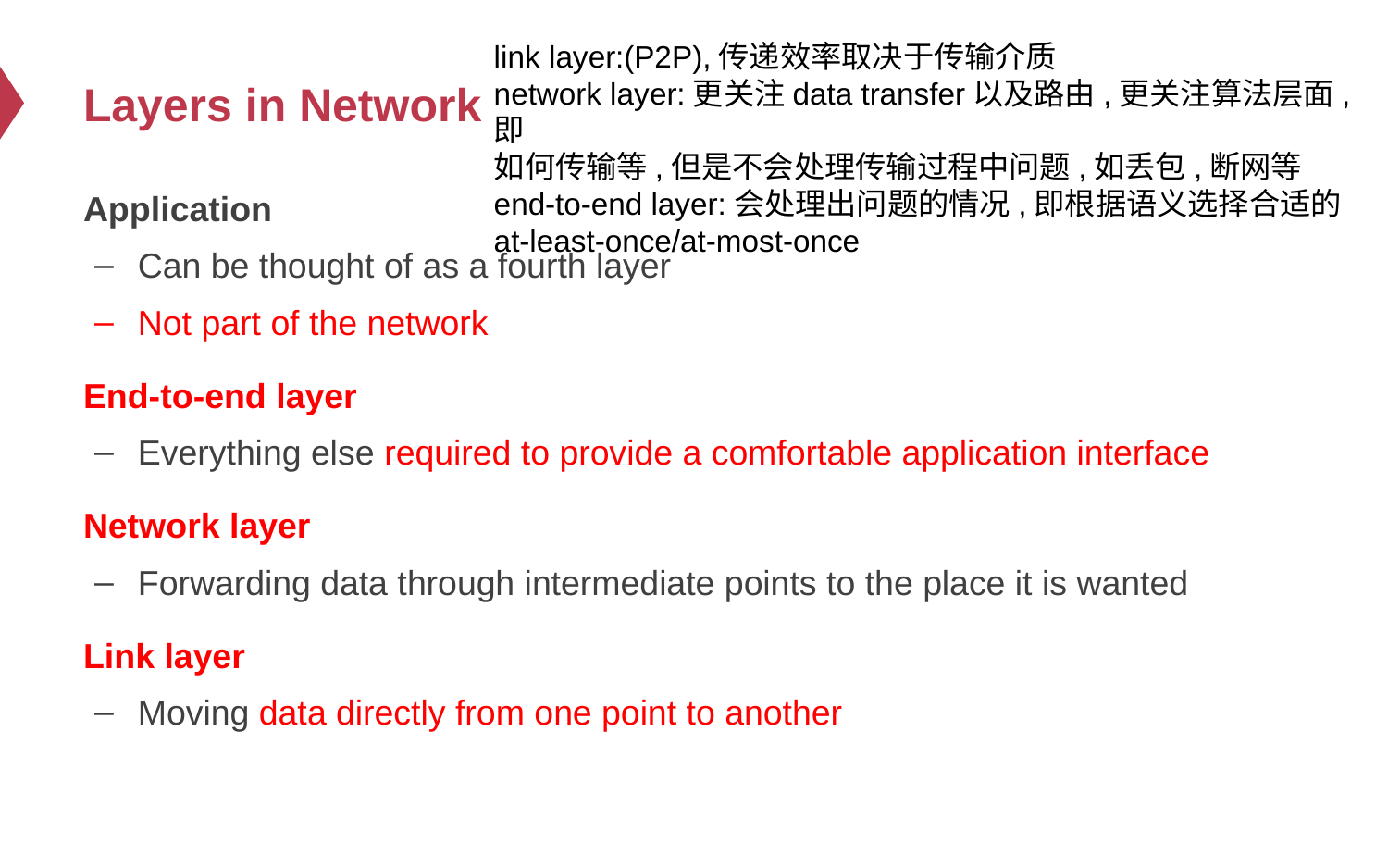

link layer:(P2P),传递效率取决于传输介质
network layer:更关注data transfer以及路由,更关注算法层面,即
如何传输等,但是不会处理传输过程中问题,如丢包,断网等
end-to-end layer:会处理出问题的情况,即根据语义选择合适的at-least-once/at-most-once
# Layers in Network
Application
Can be thought of as a fourth layer
Not part of the network
End-to-end layer
Everything else required to provide a comfortable application interface
Network layer
Forwarding data through intermediate points to the place it is wanted
Link layer
Moving data directly from one point to another

3